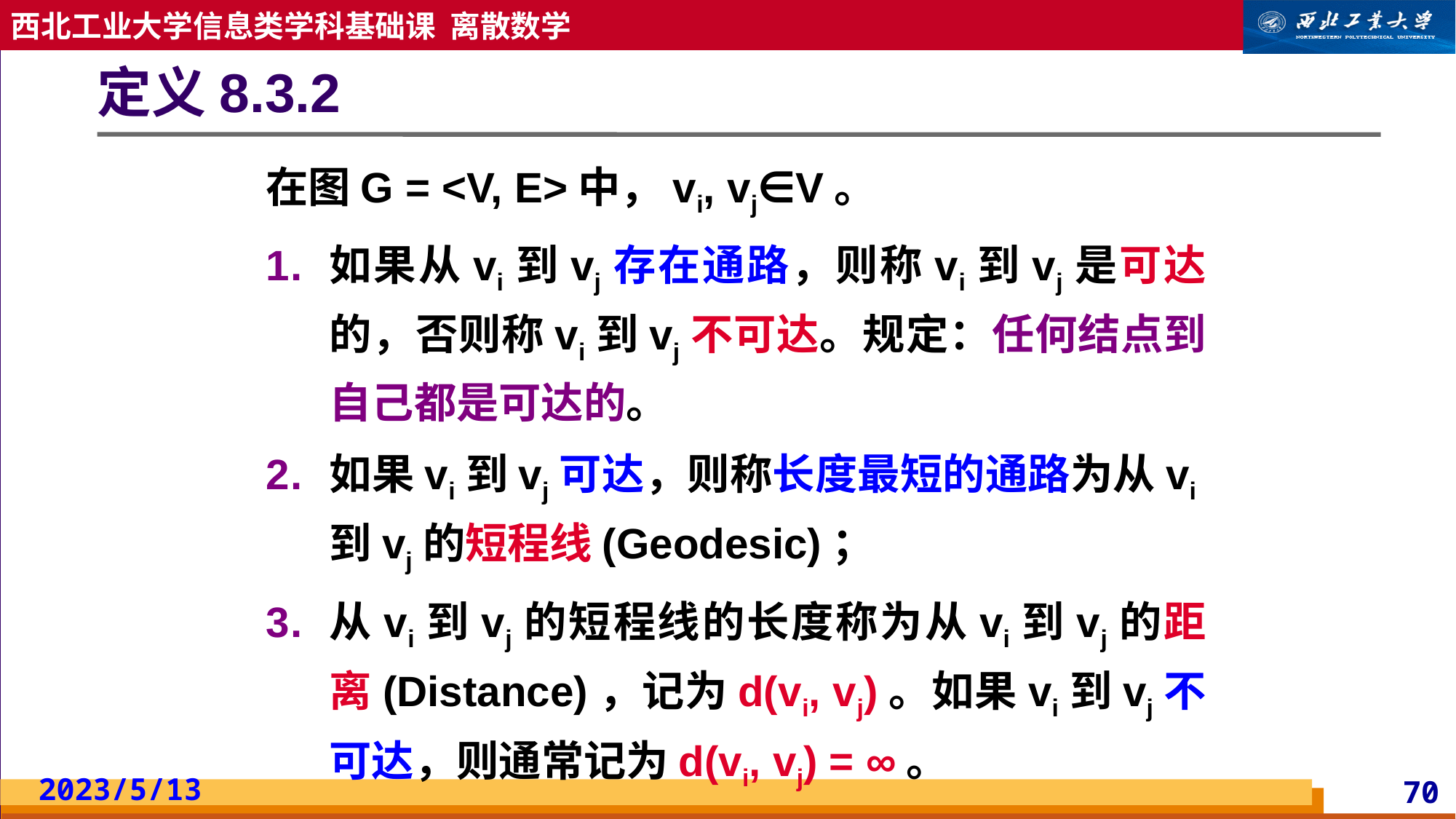

# 定义8.3.2
在图G = <V, E>中，vi, vj∈V。
如果从vi到vj存在通路，则称vi到vj是可达的，否则称vi到vj不可达。规定：任何结点到自己都是可达的。
如果vi到vj可达，则称长度最短的通路为从vi到vj的短程线(Geodesic)；
从vi到vj的短程线的长度称为从vi到vj的距离(Distance)，记为d(vi, vj)。如果vi到vj不可达，则通常记为d(vi, vj) = ∞。
2023/5/13